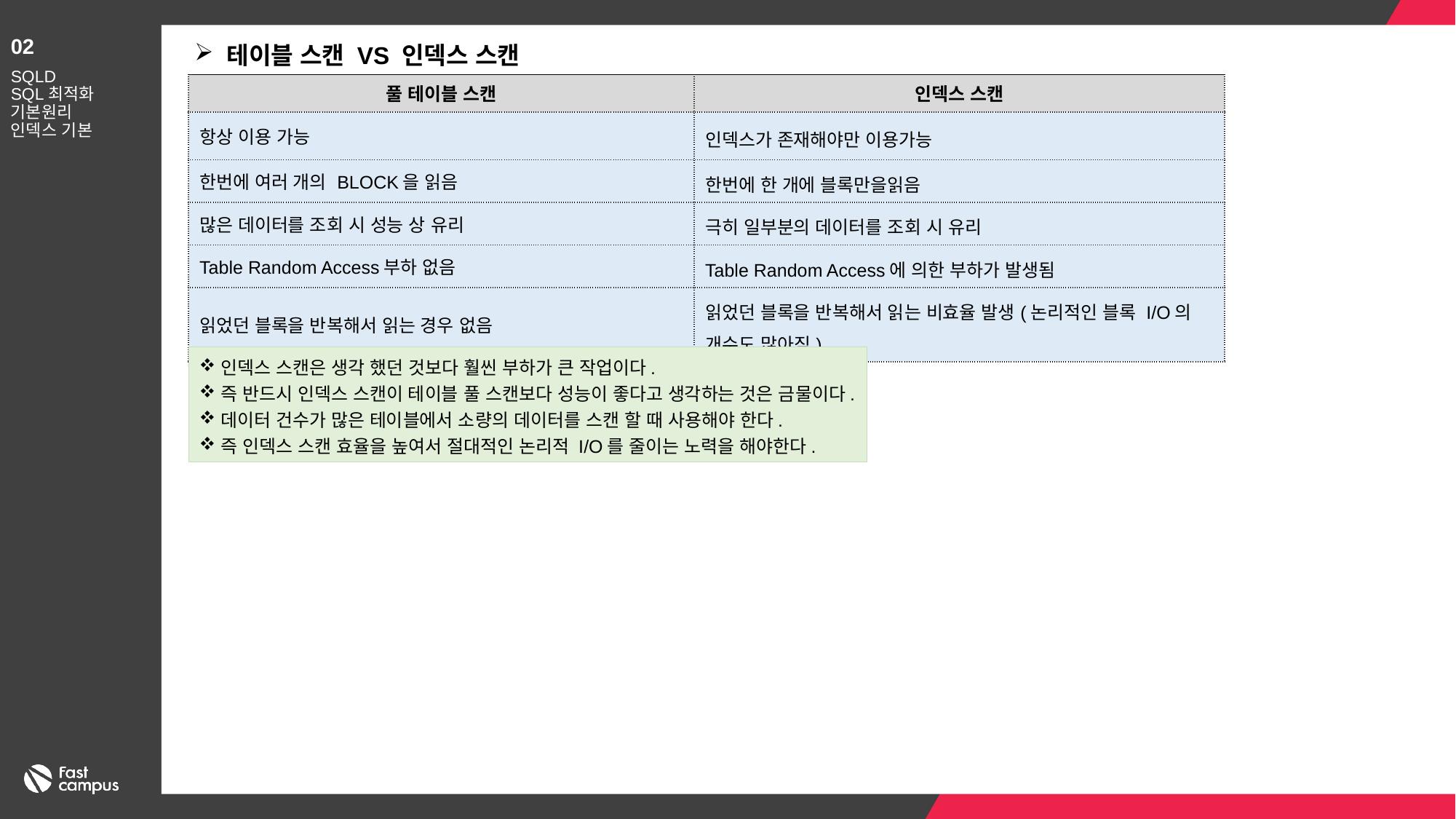

02
테이블 스캔 VS 인덱스 스캔
SQLD
SQL최적화 기본원리
인덱스 기본
| 풀 테이블 스캔 | 인덱스 스캔 |
| --- | --- |
| 항상 이용 가능 | 인덱스가 존재해야만 이용가능 |
| 한번에 여러 개의 BLOCK을 읽음 | 한번에 한 개에 블록만을읽음 |
| 많은 데이터를 조회 시 성능 상 유리 | 극히 일부분의 데이터를 조회 시 유리 |
| Table Random Access부하 없음 | Table Random Access에 의한 부하가 발생됨 |
| 읽었던 블록을 반복해서 읽는 경우 없음 | 읽었던 블록을 반복해서 읽는 비효율 발생(논리적인 블록 I/O의 개수도 많아짐) |
인덱스 스캔은 생각 했던 것보다 훨씬 부하가 큰 작업이다.
즉 반드시 인덱스 스캔이 테이블 풀 스캔보다 성능이 좋다고 생각하는 것은 금물이다.
데이터 건수가 많은 테이블에서 소량의 데이터를 스캔 할 때 사용해야 한다.
즉 인덱스 스캔 효율을 높여서 절대적인 논리적 I/O를 줄이는 노력을 해야한다.